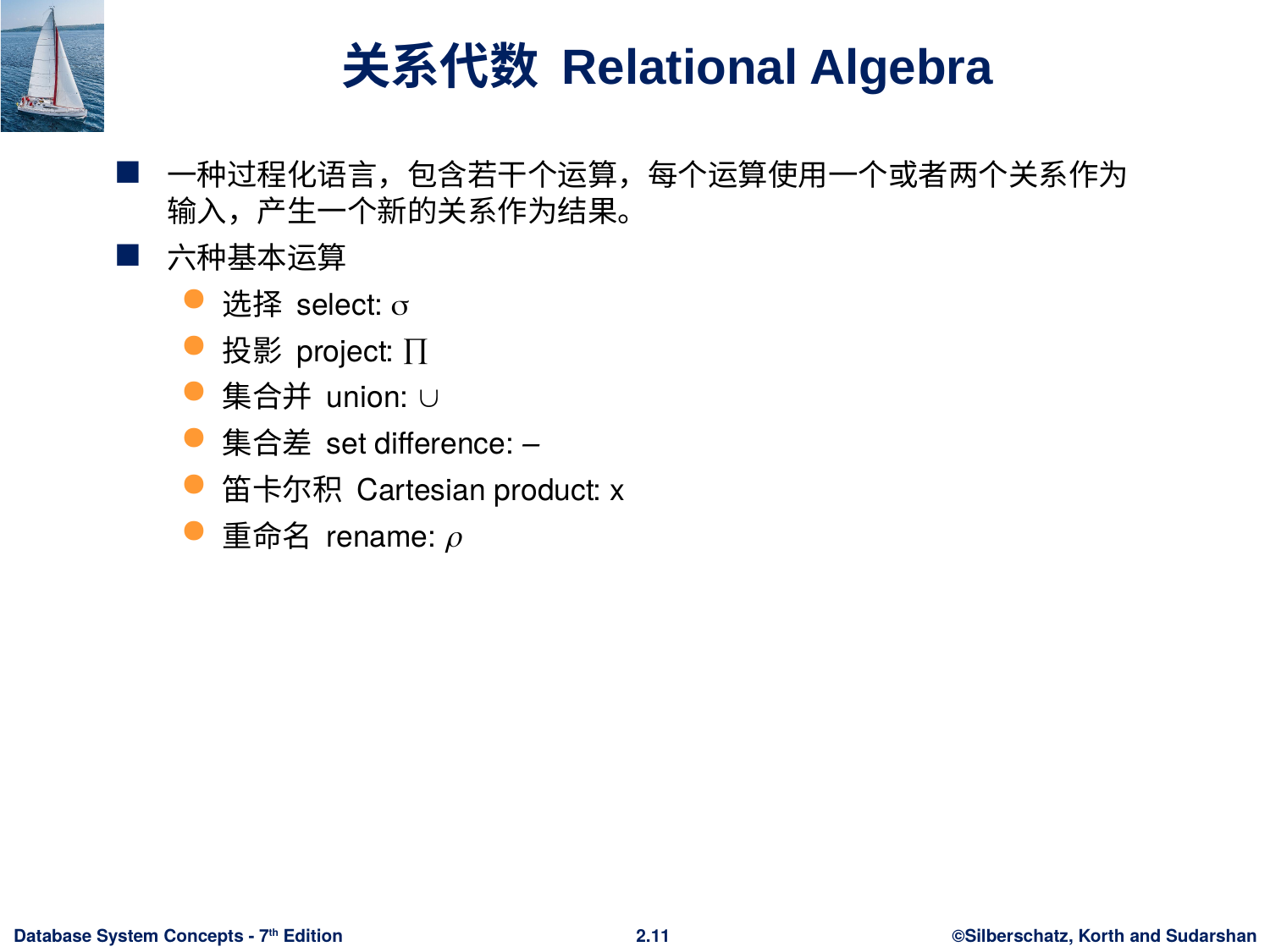

# 关系代数 Relational Algebra
一种过程化语言，包含若干个运算，每个运算使用一个或者两个关系作为输入，产生一个新的关系作为结果。
六种基本运算
选择 select: σ
投影 project: ∏
集合并 union: ∪
集合差 set difference: –
笛卡尔积 Cartesian product: x
重命名 rename: ρ